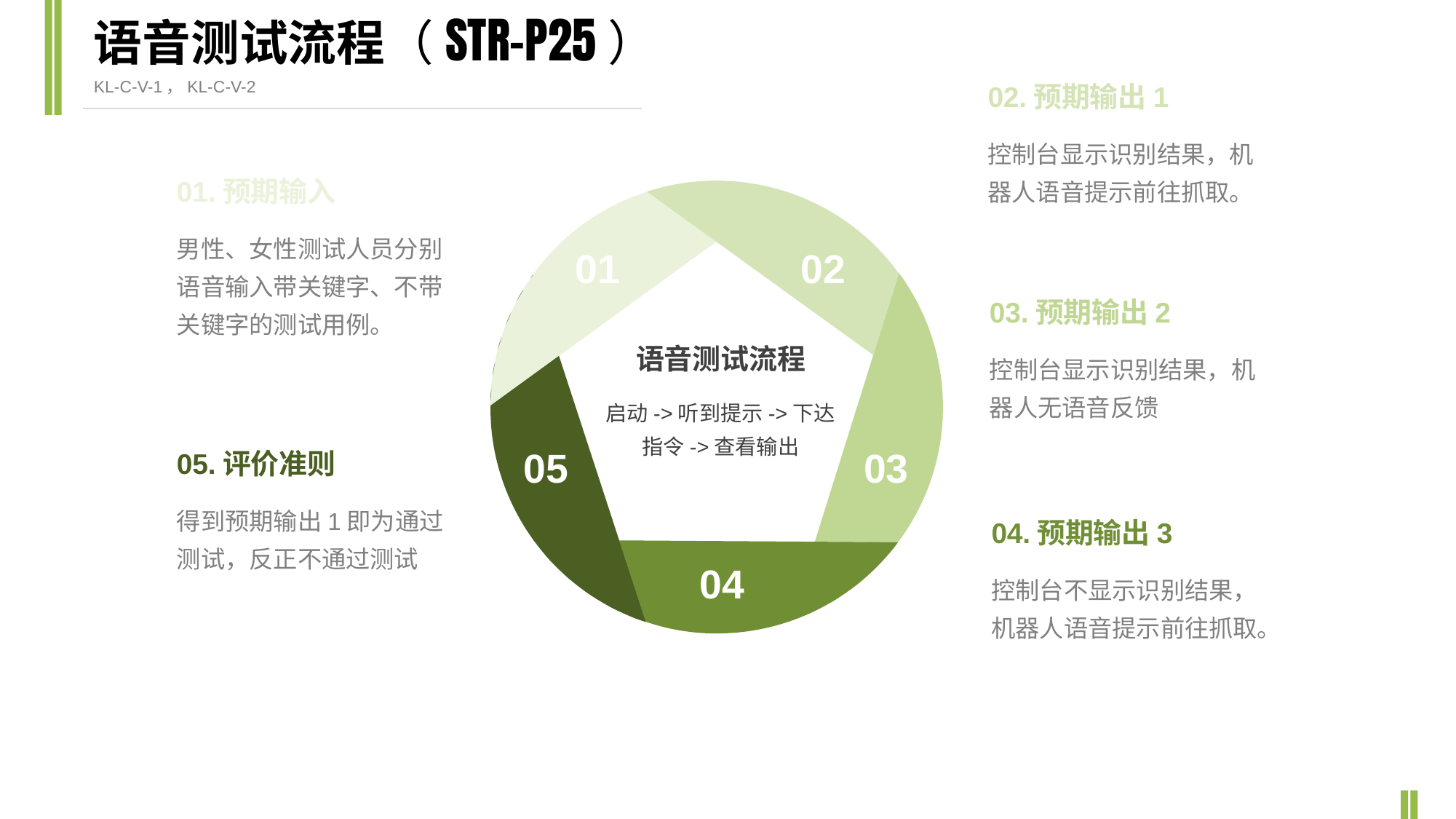

语音测试流程（STR-P25）
KL-C-V-1，KL-C-V-2
02.预期输出1

控制台显示识别结果，机器人语音提示前往抓取。
01.预期输入
男性、女性测试人员分别语音输入带关键字、不带关键字的测试用例。
01
02

03.预期输出2
语音测试流程
控制台显示识别结果，机器人无语音反馈
启动->听到提示->下达指令->查看输出

05
03
05.评价准则
得到预期输出1即为通过测试，反正不通过测试
04.预期输出3
04
控制台不显示识别结果，机器人语音提示前往抓取。